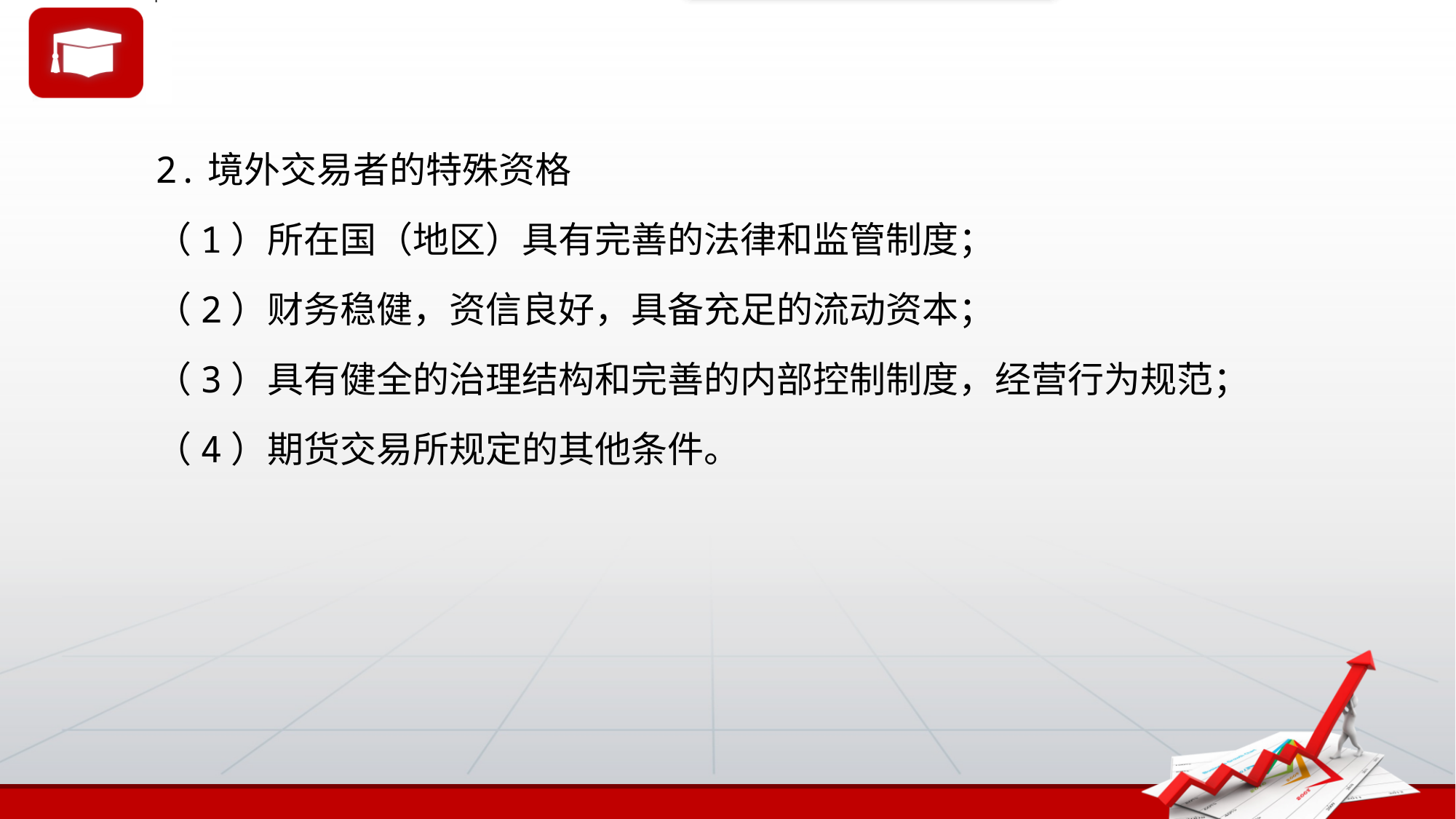

2.境外交易者的特殊资格
（1）所在国（地区）具有完善的法律和监管制度；
（2）财务稳健，资信良好，具备充足的流动资本；
（3）具有健全的治理结构和完善的内部控制制度，经营行为规范；
（4）期货交易所规定的其他条件。